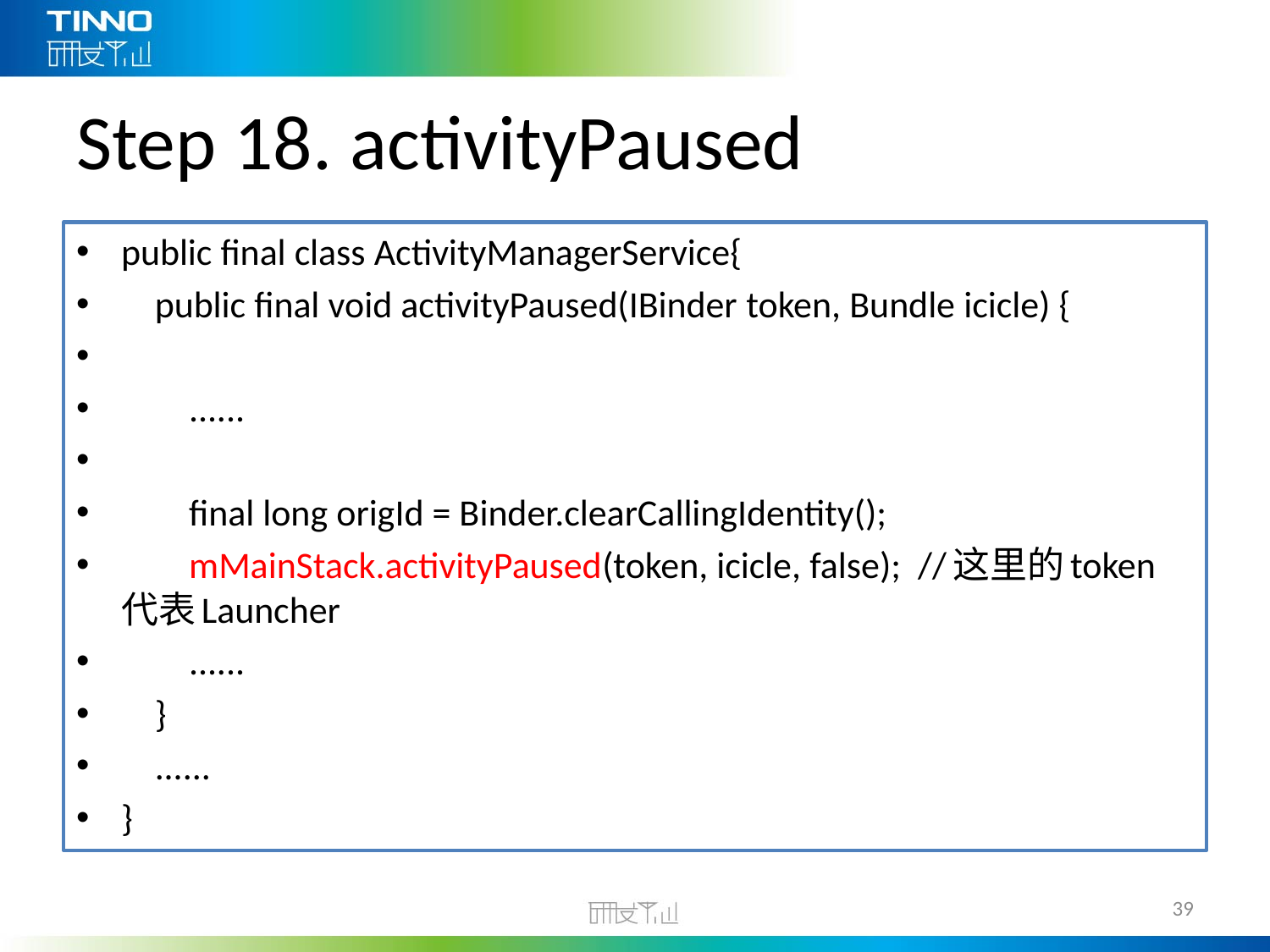

# Step 18. activityPaused
public final class ActivityManagerService{
    public final void activityPaused(IBinder token, Bundle icicle) {

        ......

        final long origId = Binder.clearCallingIdentity();
        mMainStack.activityPaused(token, icicle, false);  //这里的token代表Launcher
        ......
    }
    ......
}

39